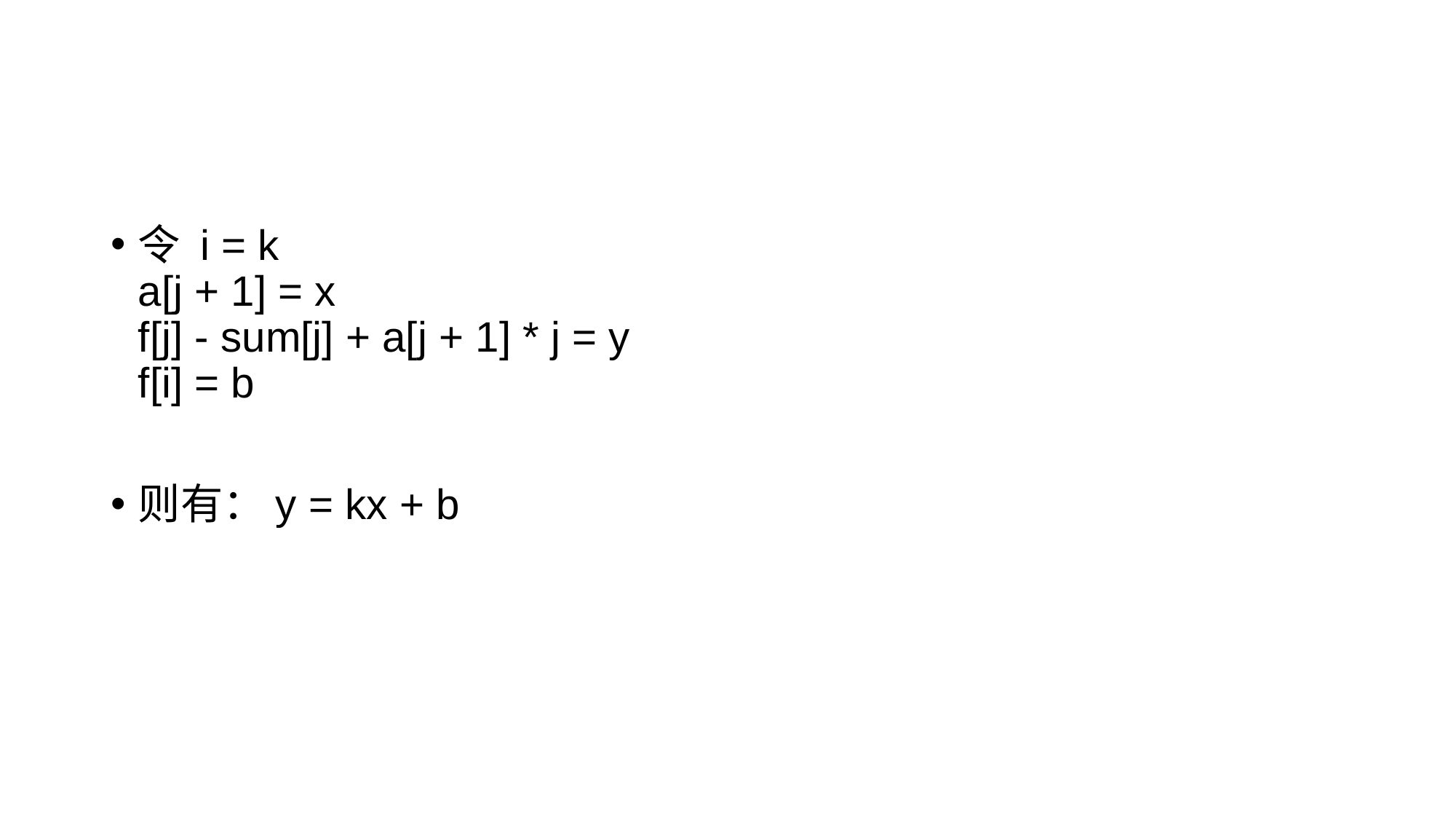

#
令 i = k 
a[j + 1] = x 
f[j] - sum[j] + a[j + 1] * j = y 
f[i] = b

则有：y = kx + b